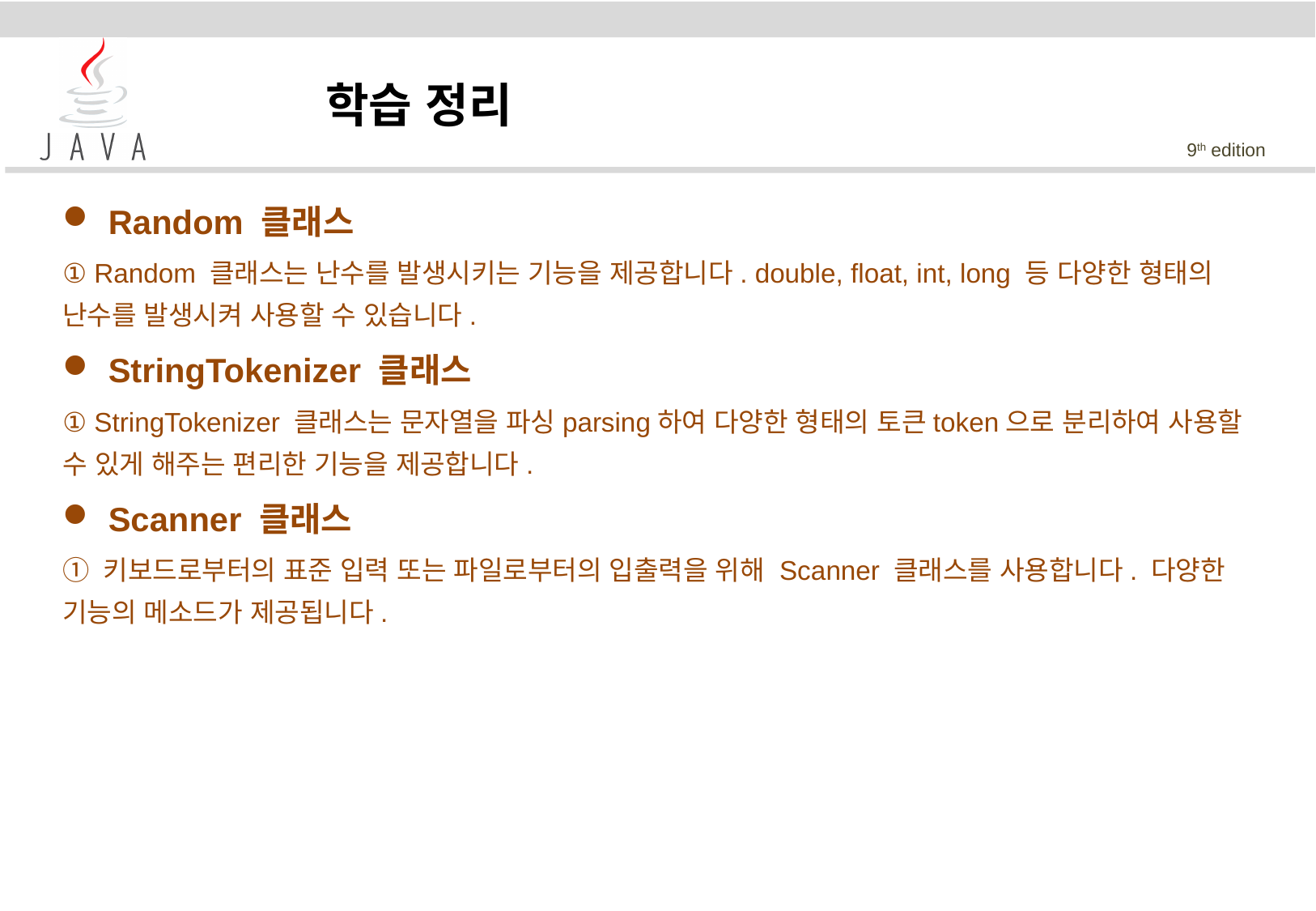

학습 정리
Random 클래스
① Random 클래스는 난수를 발생시키는 기능을 제공합니다. double, float, int, long 등 다양한 형태의 난수를 발생시켜 사용할 수 있습니다.
StringTokenizer 클래스
① StringTokenizer 클래스는 문자열을 파싱parsing하여 다양한 형태의 토큰token으로 분리하여 사용할 수 있게 해주는 편리한 기능을 제공합니다.
Scanner 클래스
① 키보드로부터의 표준 입력 또는 파일로부터의 입출력을 위해 Scanner 클래스를 사용합니다. 다양한 기능의 메소드가 제공됩니다.